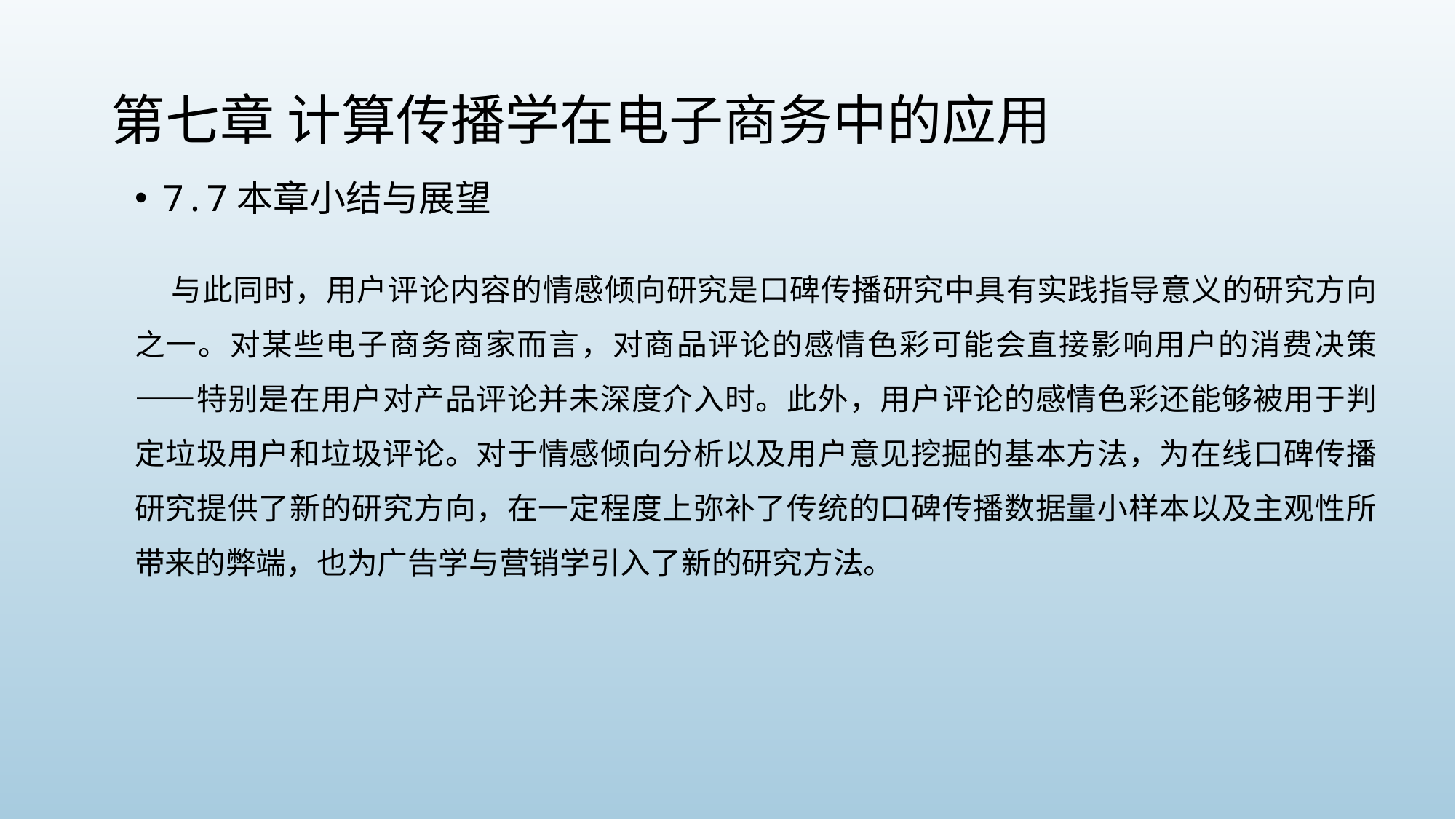

# 第七章 计算传播学在电子商务中的应用
7.7本章小结与展望
    与此同时，用户评论内容的情感倾向研究是口碑传播研究中具有实践指导意义的研究方向之一。对某些电子商务商家而言，对商品评论的感情色彩可能会直接影响用户的消费决策——特别是在用户对产品评论并未深度介入时。此外，用户评论的感情色彩还能够被用于判定垃圾用户和垃圾评论。对于情感倾向分析以及用户意见挖掘的基本方法，为在线口碑传播研究提供了新的研究方向，在一定程度上弥补了传统的口碑传播数据量小样本以及主观性所带来的弊端，也为广告学与营销学引入了新的研究方法。